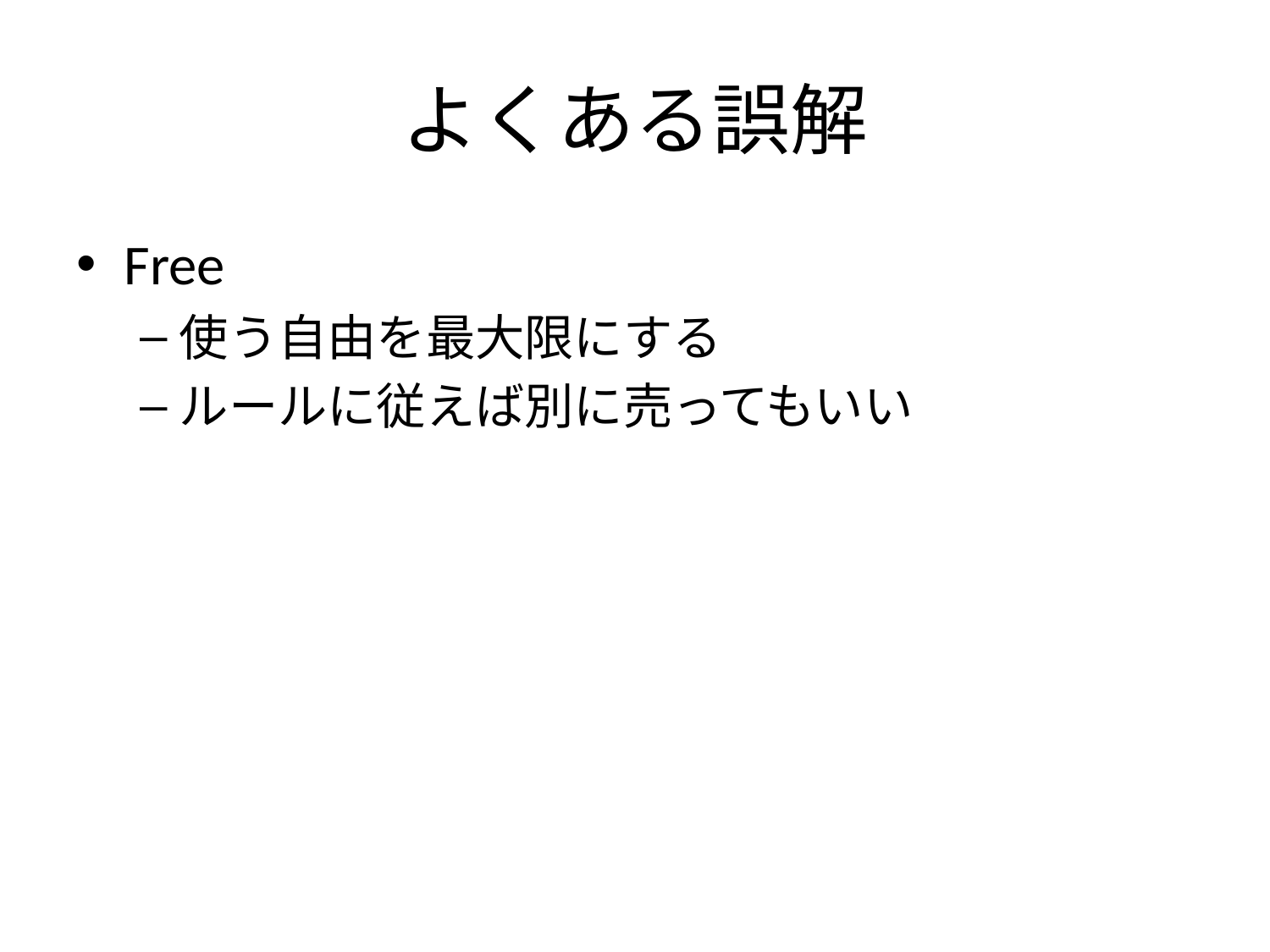

# よくある誤解
Free
使う自由を最大限にする
ルールに従えば別に売ってもいい